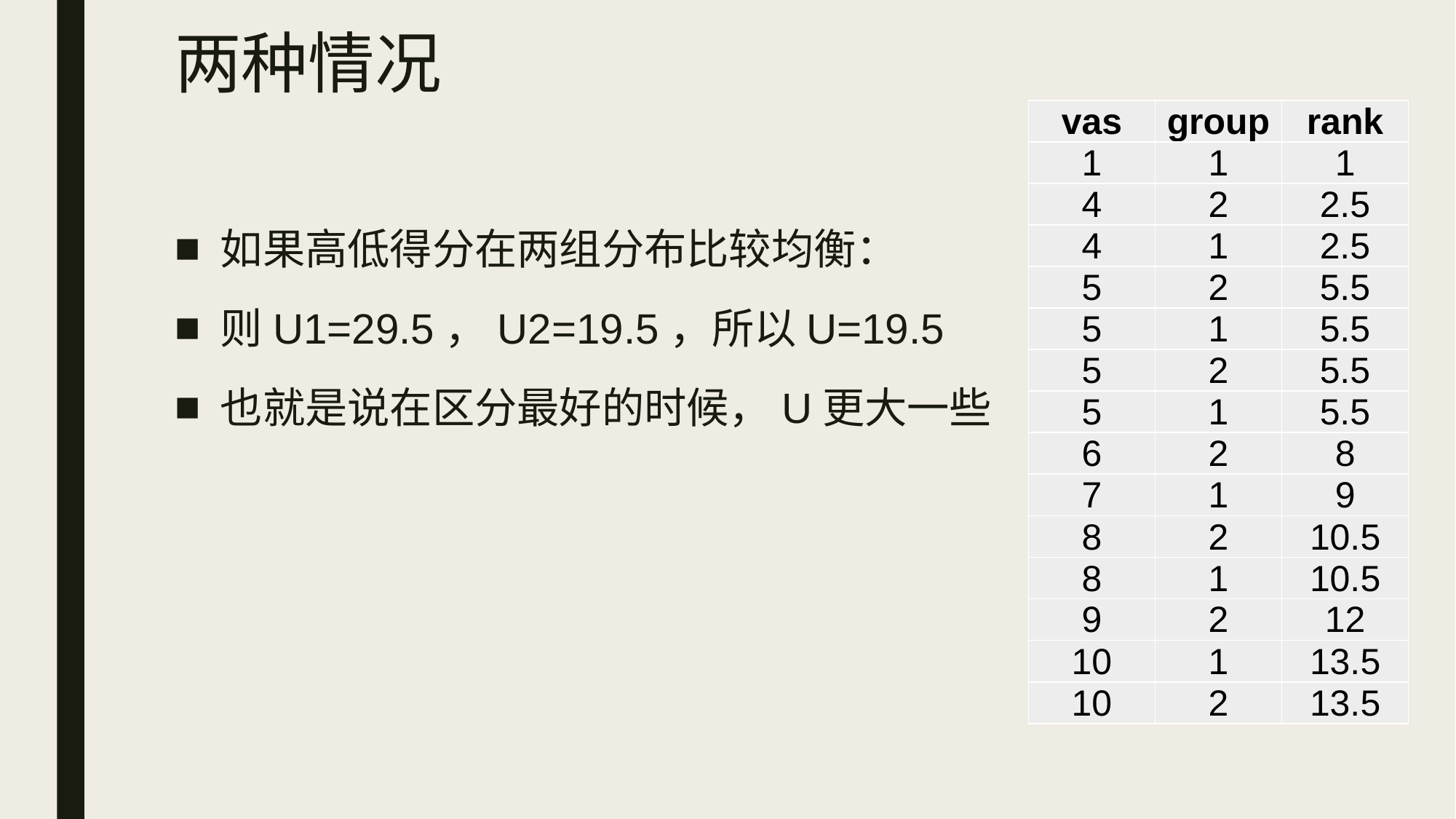

# 两种情况
| vas | group | rank |
| --- | --- | --- |
| 1 | 1 | 1 |
| 4 | 2 | 2.5 |
| 4 | 1 | 2.5 |
| 5 | 2 | 5.5 |
| 5 | 1 | 5.5 |
| 5 | 2 | 5.5 |
| 5 | 1 | 5.5 |
| 6 | 2 | 8 |
| 7 | 1 | 9 |
| 8 | 2 | 10.5 |
| 8 | 1 | 10.5 |
| 9 | 2 | 12 |
| 10 | 1 | 13.5 |
| 10 | 2 | 13.5 |
如果高低得分在两组分布比较均衡：
则U1=29.5，U2=19.5，所以U=19.5
也就是说在区分最好的时候，U更大一些